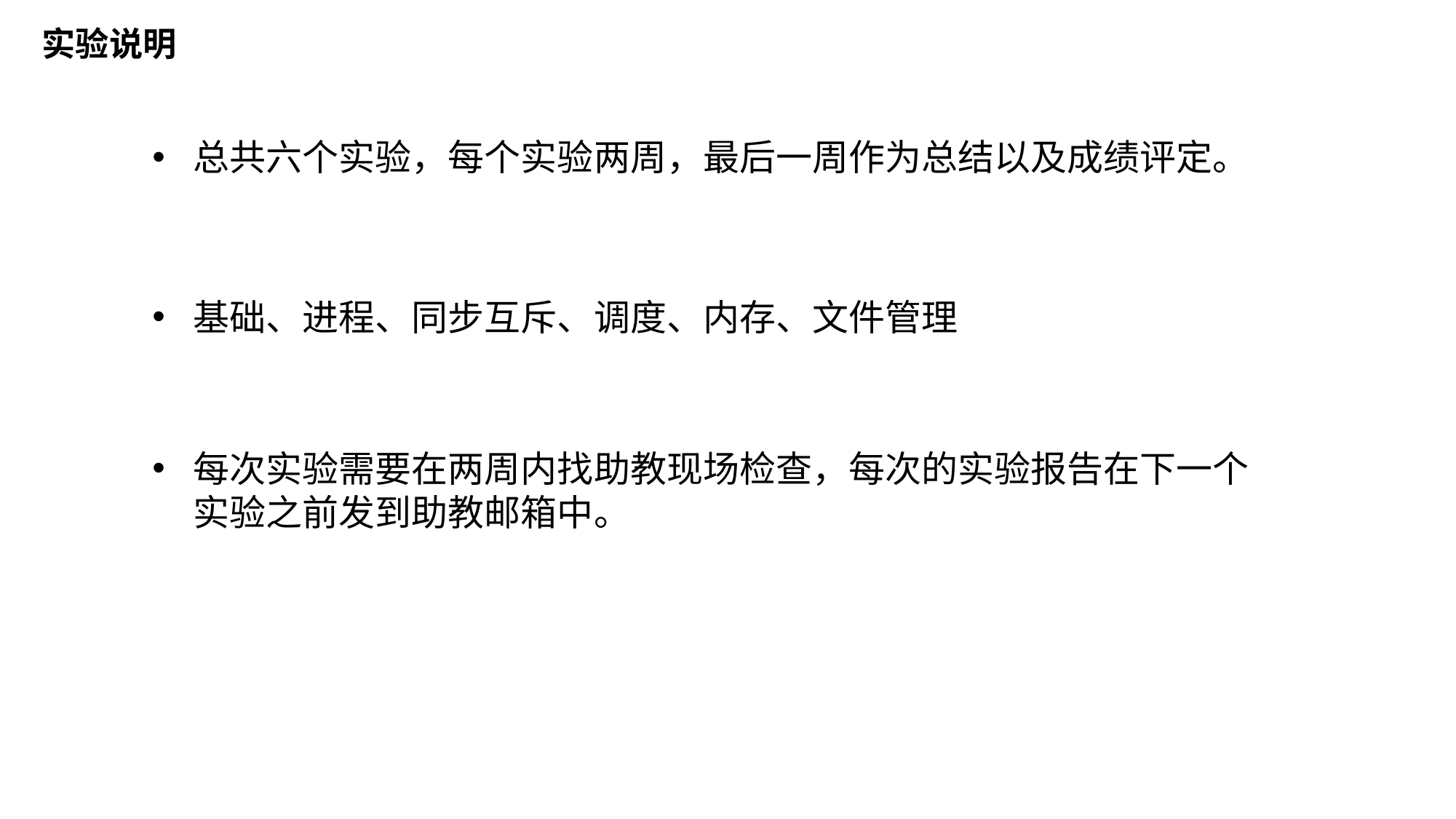

# 实验说明
总共六个实验，每个实验两周，最后一周作为总结以及成绩评定。
基础、进程、同步互斥、调度、内存、文件管理
每次实验需要在两周内找助教现场检查，每次的实验报告在下一个实验之前发到助教邮箱中。